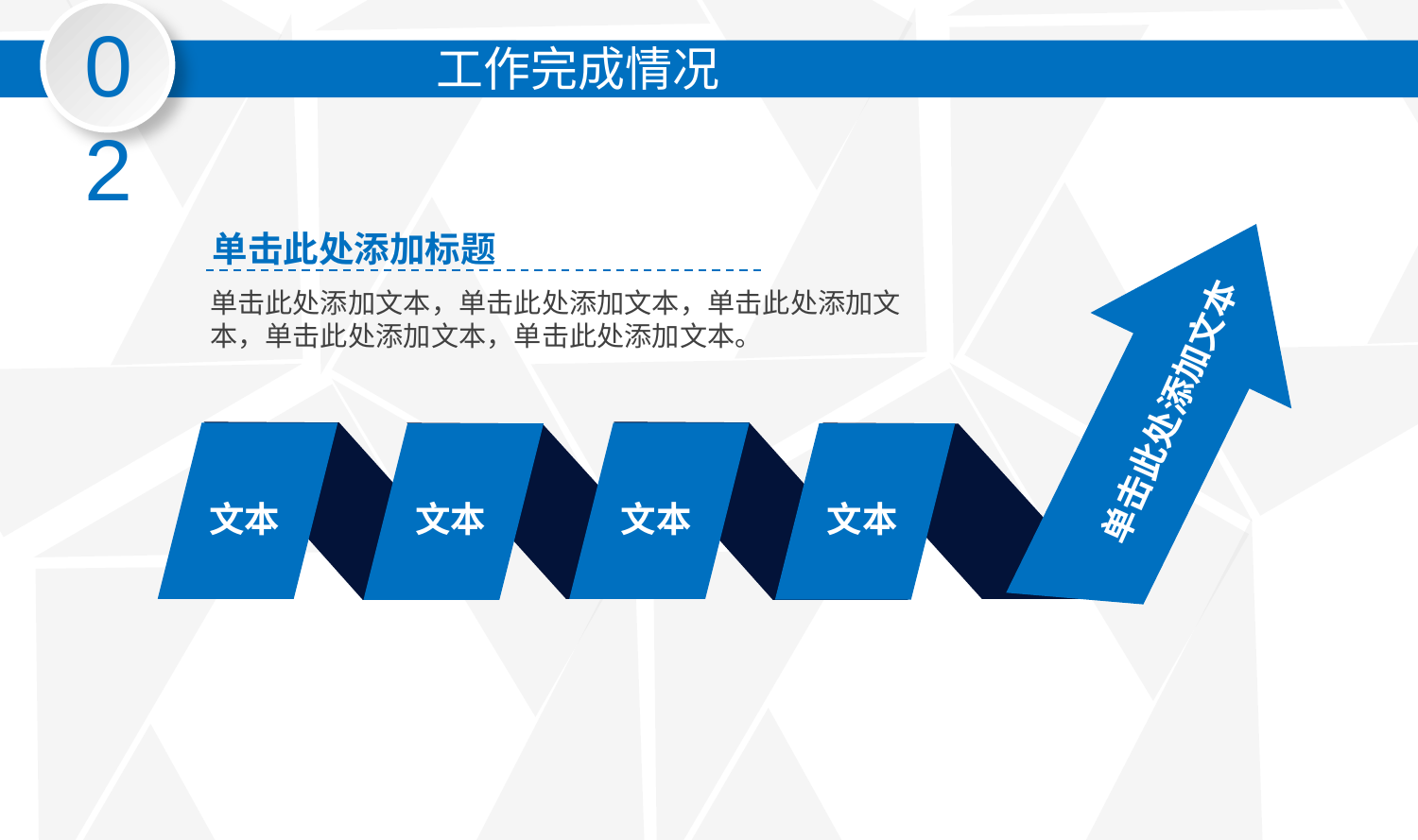

02
工作完成情况

单击此处添加文本
单击此处添加标题
单击此处添加文本，单击此处添加文本，单击此处添加文本，单击此处添加文本，单击此处添加文本。

文本

文本

文本

文本